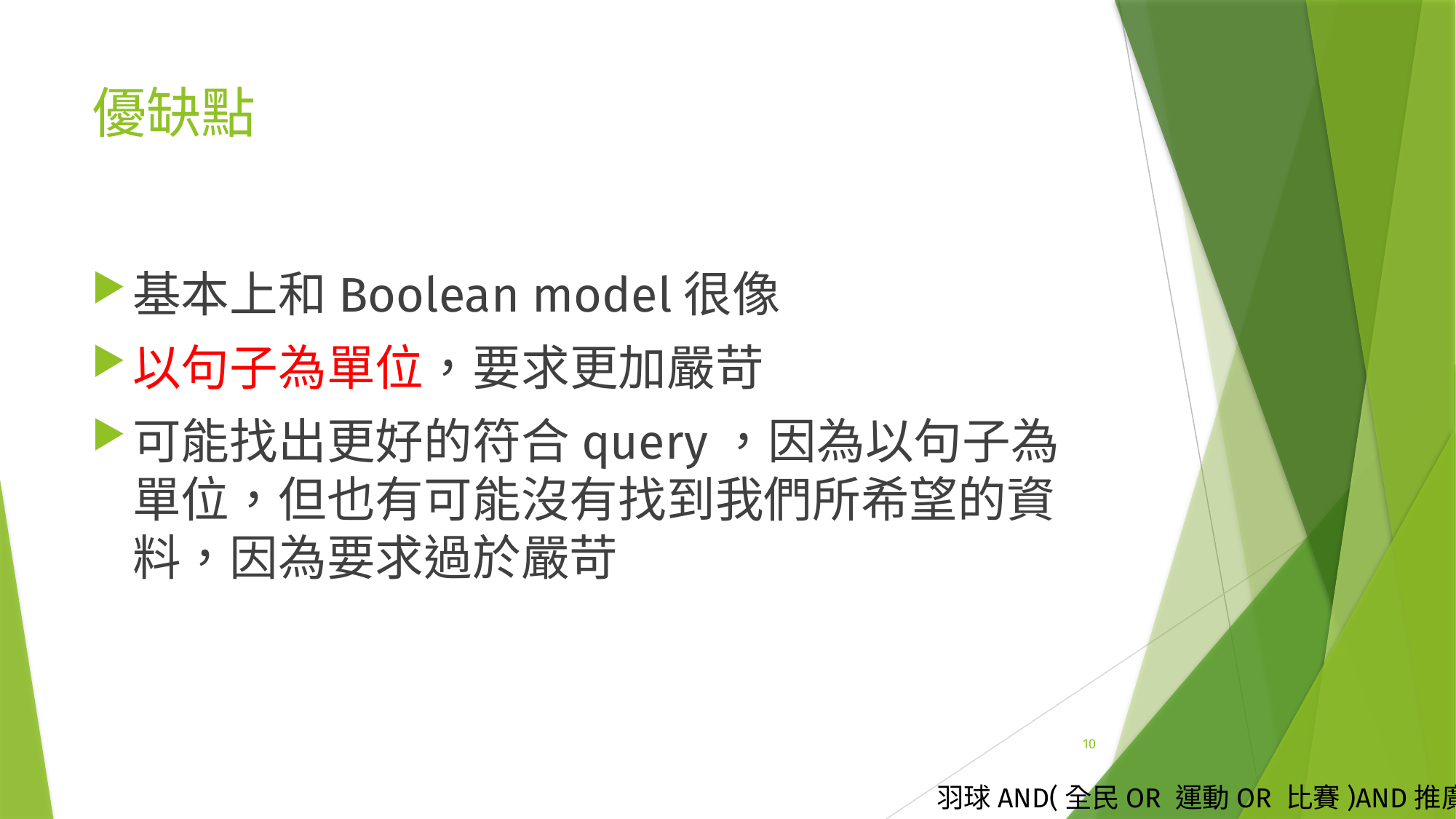

# 優缺點
基本上和Boolean model很像
以句子為單位，要求更加嚴苛
可能找出更好的符合query，因為以句子為單位，但也有可能沒有找到我們所希望的資料，因為要求過於嚴苛
10